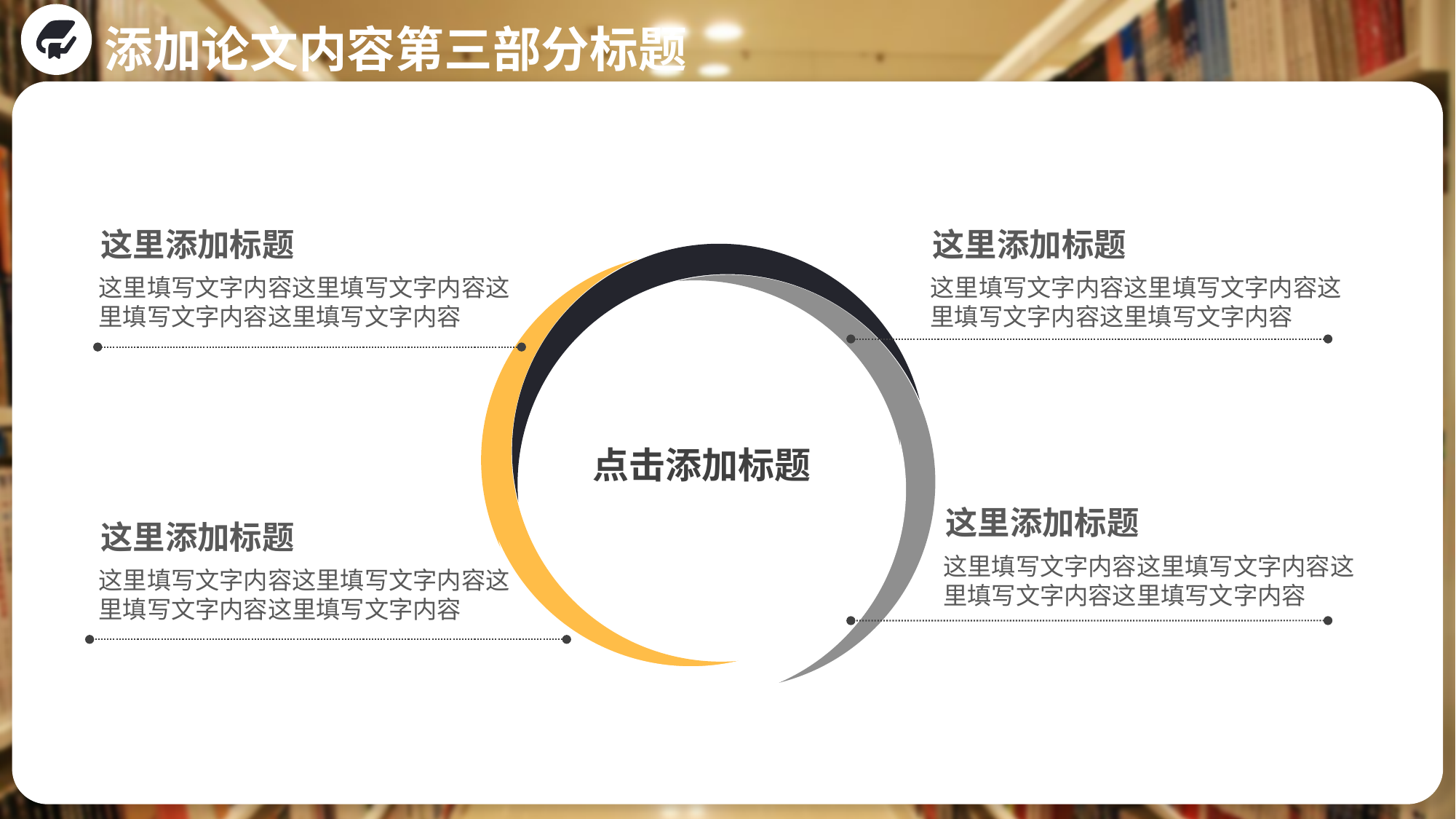

添加论文内容第三部分标题

这里添加标题
这里添加标题

这里填写文字内容这里填写文字内容这里填写文字内容这里填写文字内容
这里填写文字内容这里填写文字内容这里填写文字内容这里填写文字内容

点击添加标题
这里添加标题
这里添加标题
这里填写文字内容这里填写文字内容这里填写文字内容这里填写文字内容
这里填写文字内容这里填写文字内容这里填写文字内容这里填写文字内容